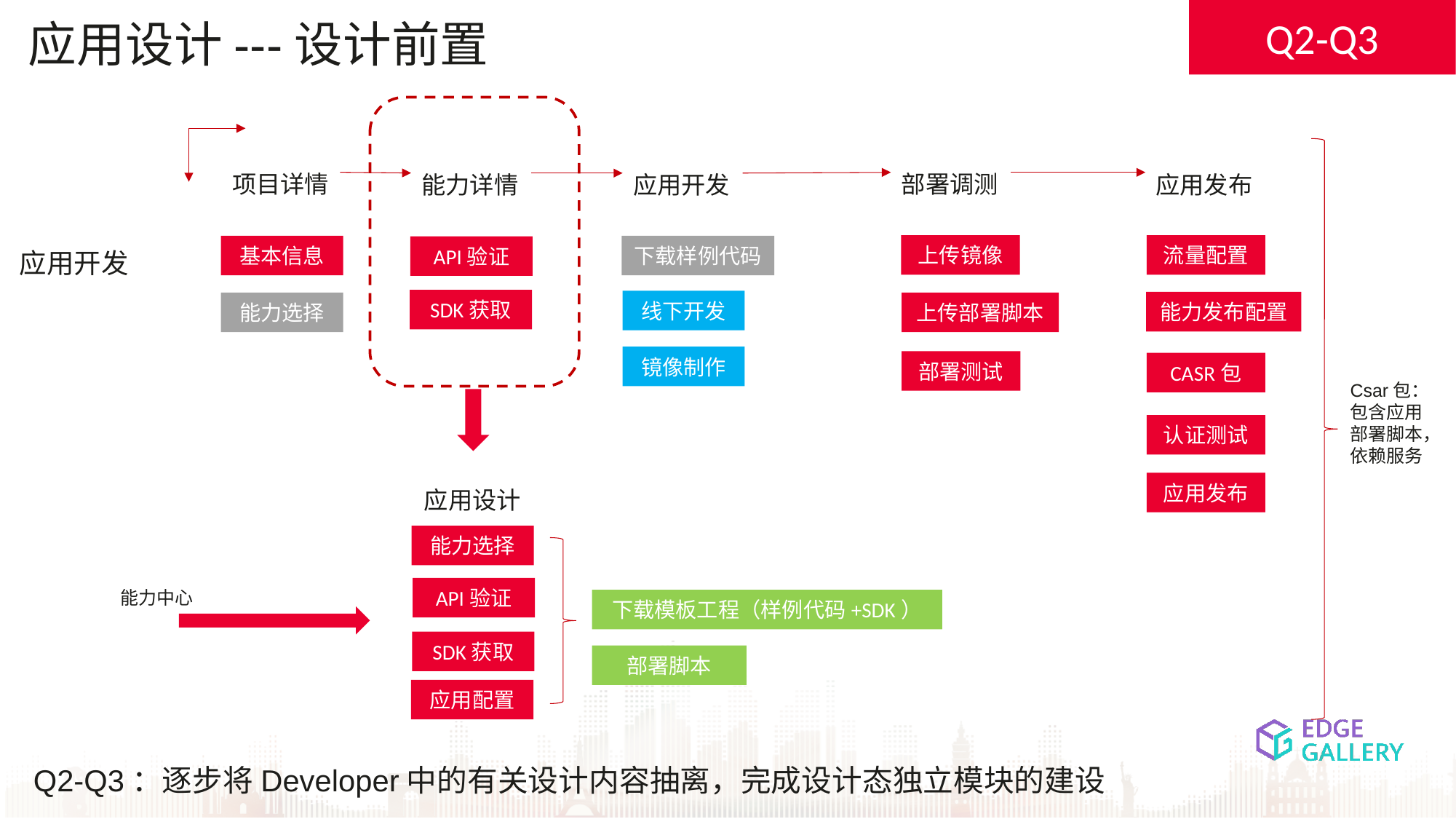

Q2-Q3
应用设计---设计前置

项目详情
部署调测
能力详情
应用开发
应用发布
应用开发
流量配置
上传镜像
基本信息
下载样例代码
API验证
SDK获取
线下开发
能力发布配置
能力选择
上传部署脚本
镜像制作
部署测试
CASR包
Csar包：
包含应用部署脚本，依赖服务

认证测试
应用设计
应用发布
能力选择

API验证
能力中心
下载模板工程（样例代码+SDK）

SDK获取
部署脚本
应用配置
Q2-Q3：逐步将Developer中的有关设计内容抽离，完成设计态独立模块的建设